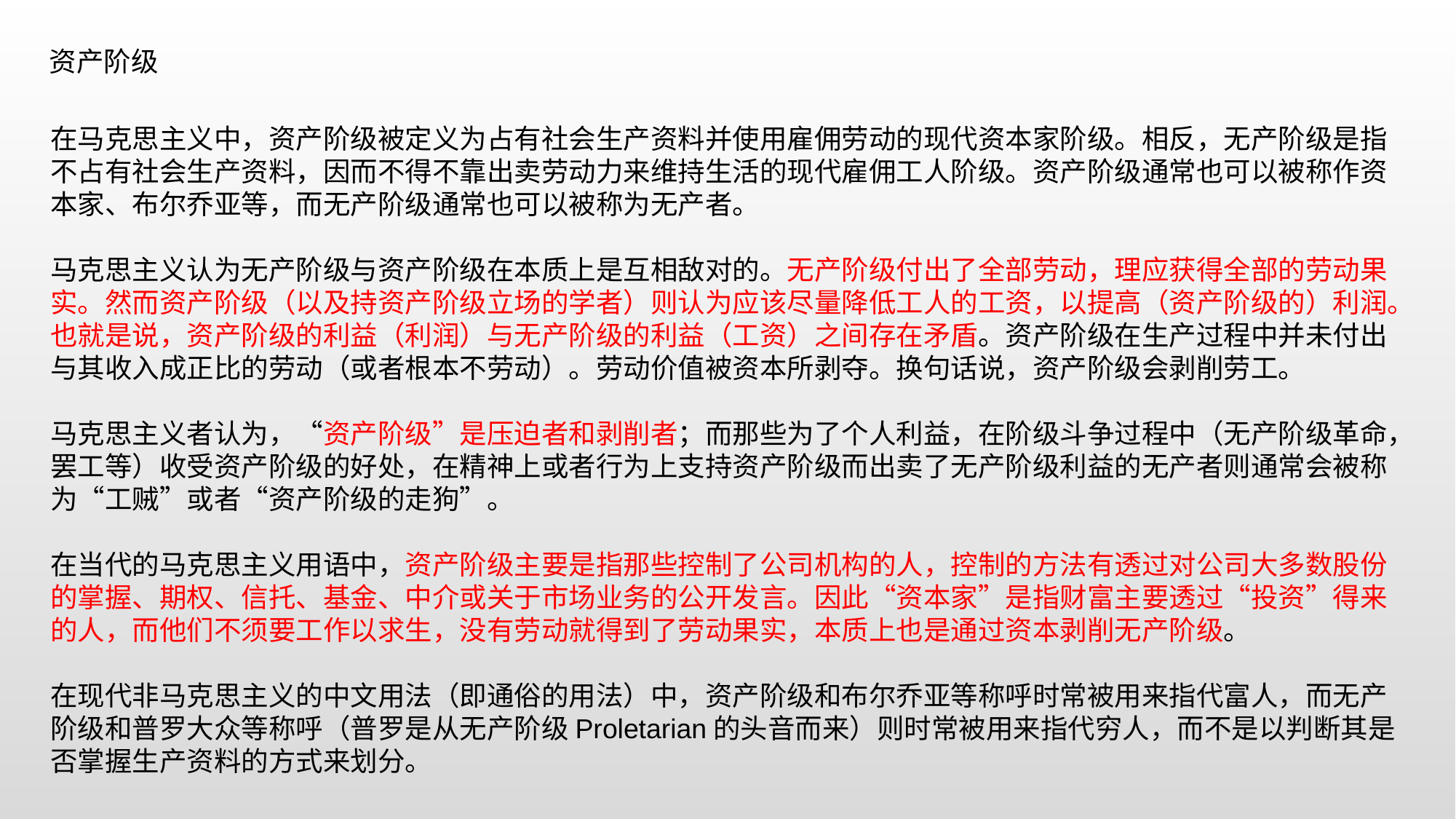

资产阶级
在马克思主义中，资产阶级被定义为占有社会生产资料并使用雇佣劳动的现代资本家阶级。相反，无产阶级是指不占有社会生产资料，因而不得不靠出卖劳动力来维持生活的现代雇佣工人阶级。资产阶级通常也可以被称作资本家、布尔乔亚等，而无产阶级通常也可以被称为无产者。

马克思主义认为无产阶级与资产阶级在本质上是互相敌对的。无产阶级付出了全部劳动，理应获得全部的劳动果实。然而资产阶级（以及持资产阶级立场的学者）则认为应该尽量降低工人的工资，以提高（资产阶级的）利润。也就是说，资产阶级的利益（利润）与无产阶级的利益（工资）之间存在矛盾。资产阶级在生产过程中并未付出与其收入成正比的劳动（或者根本不劳动）。劳动价值被资本所剥夺。换句话说，资产阶级会剥削劳工。

马克思主义者认为，“资产阶级”是压迫者和剥削者；而那些为了个人利益，在阶级斗争过程中（无产阶级革命，罢工等）收受资产阶级的好处，在精神上或者行为上支持资产阶级而出卖了无产阶级利益的无产者则通常会被称为“工贼”或者“资产阶级的走狗”。

在当代的马克思主义用语中，资产阶级主要是指那些控制了公司机构的人，控制的方法有透过对公司大多数股份的掌握、期权、信托、基金、中介或关于市场业务的公开发言。因此“资本家”是指财富主要透过“投资”得来的人，而他们不须要工作以求生，没有劳动就得到了劳动果实，本质上也是通过资本剥削无产阶级。

在现代非马克思主义的中文用法（即通俗的用法）中，资产阶级和布尔乔亚等称呼时常被用来指代富人，而无产阶级和普罗大众等称呼（普罗是从无产阶级Proletarian的头音而来）则时常被用来指代穷人，而不是以判断其是否掌握生产资料的方式来划分。